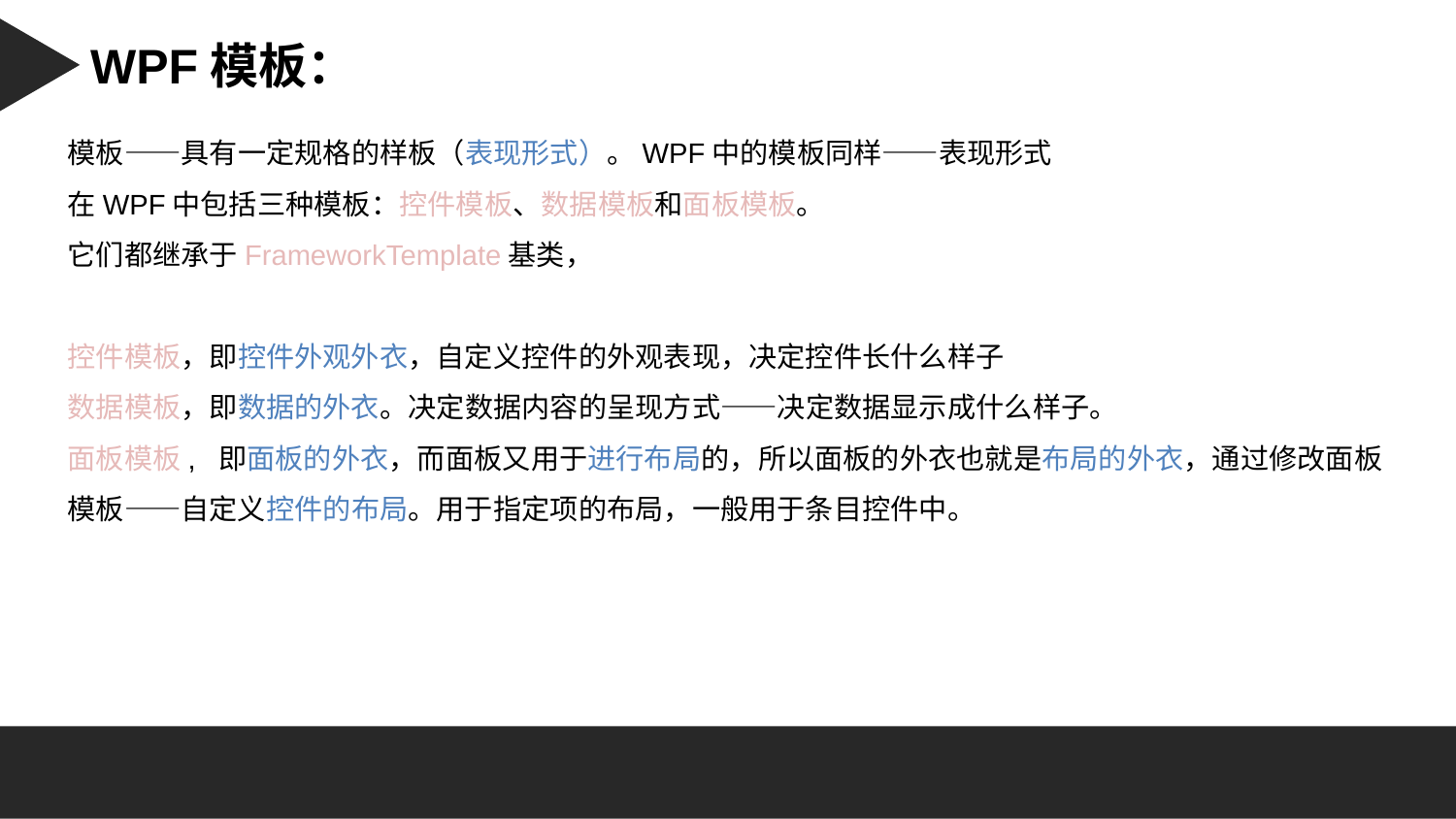

Character 字符串：

WPF模板：
模板——具有一定规格的样板（表现形式）。WPF中的模板同样——表现形式
在WPF中包括三种模板：控件模板、数据模板和面板模板。
它们都继承于FrameworkTemplate基类，

控件模板，即控件外观外衣，自定义控件的外观表现，决定控件长什么样子
数据模板，即数据的外衣。决定数据内容的呈现方式——决定数据显示成什么样子。
面板模板,  即面板的外衣，而面板又用于进行布局的，所以面板的外衣也就是布局的外衣，通过修改面板模板——自定义控件的布局。用于指定项的布局，一般用于条目控件中。